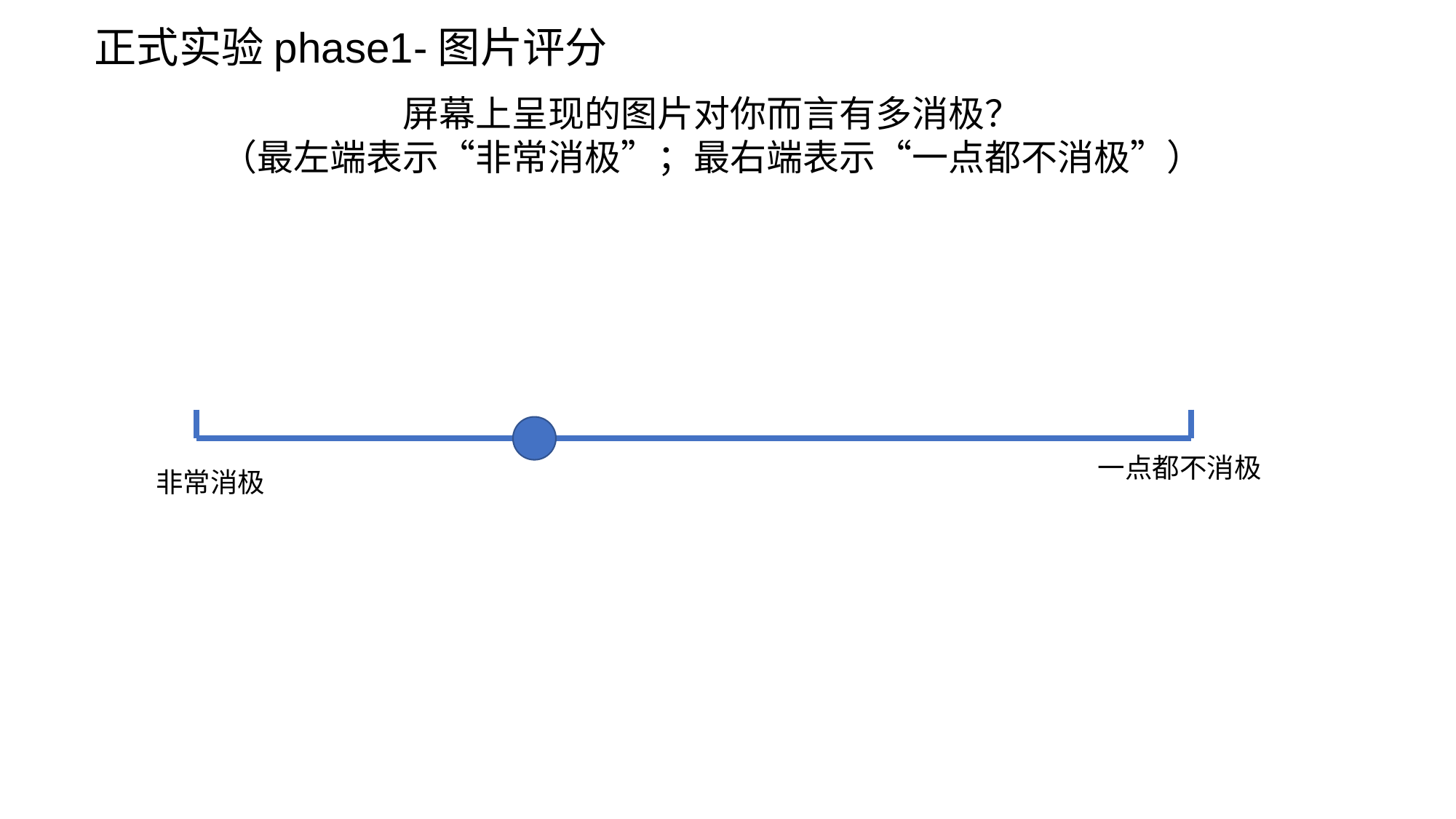

# 正式实验phase1-图片评分
屏幕上呈现的图片对你而言有多消极？
（最左端表示“非常消极”；最右端表示“一点都不消极”）

一点都不消极
非常消极